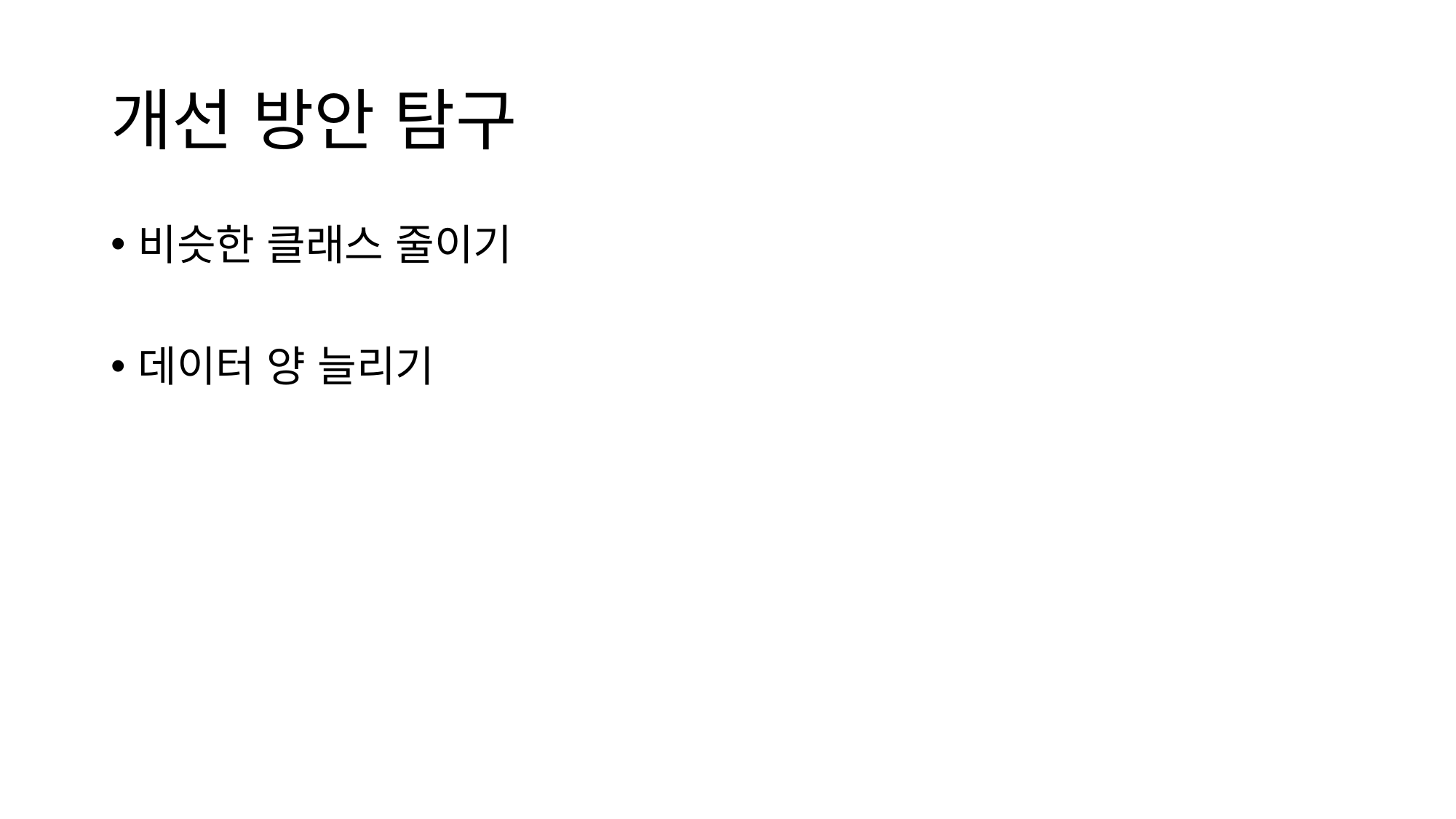

# 개선 방안 탐구
비슷한 클래스 줄이기

데이터 양 늘리기